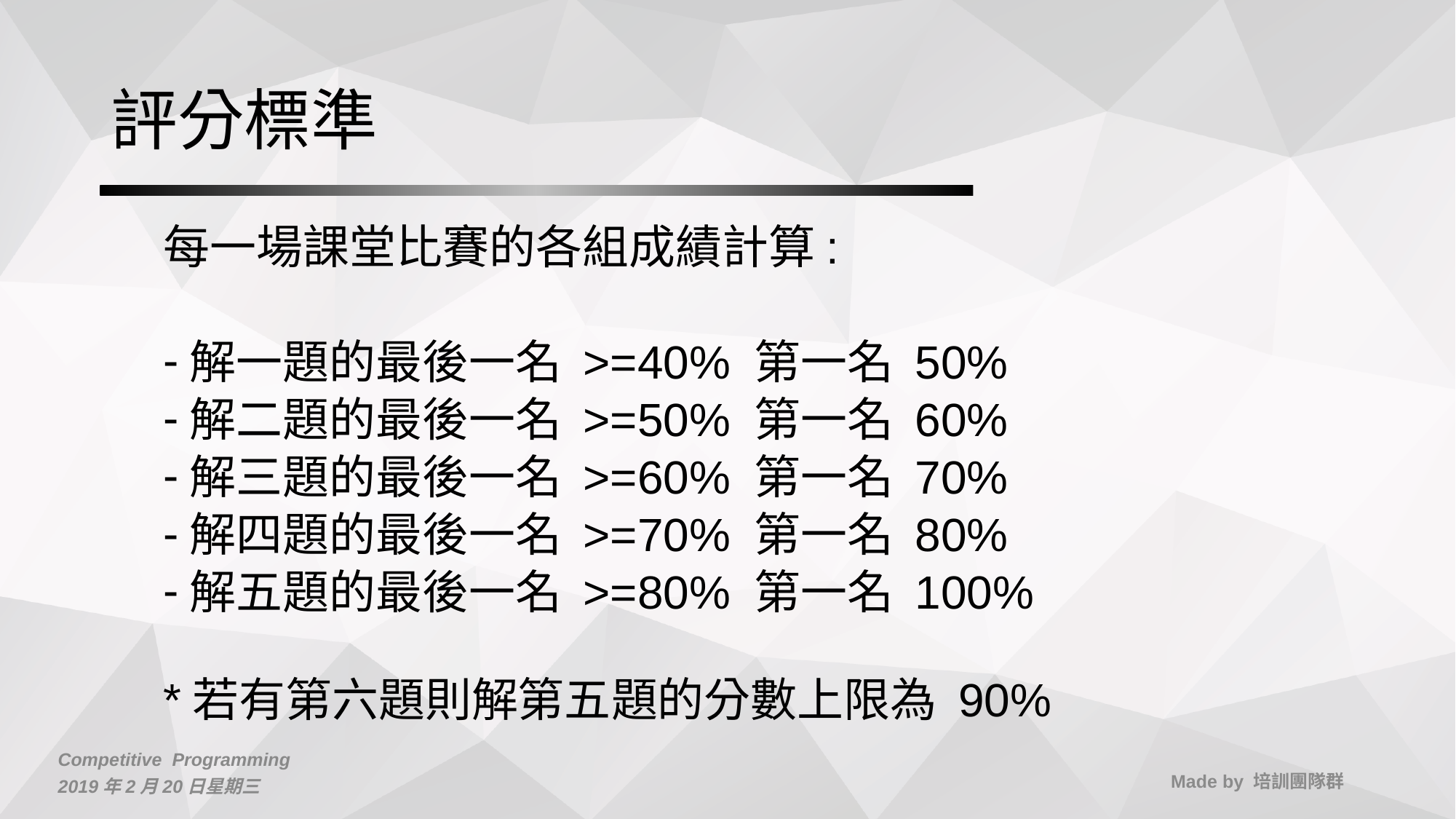

# 評分標準
每一場課堂比賽的各組成績計算:

解一題的最後一名 >=40% 第一名 50%
解二題的最後一名 >=50% 第一名 60%
解三題的最後一名 >=60% 第一名 70%
解四題的最後一名 >=70% 第一名 80%
解五題的最後一名 >=80% 第一名 100%
*若有第六題則解第五題的分數上限為 90%